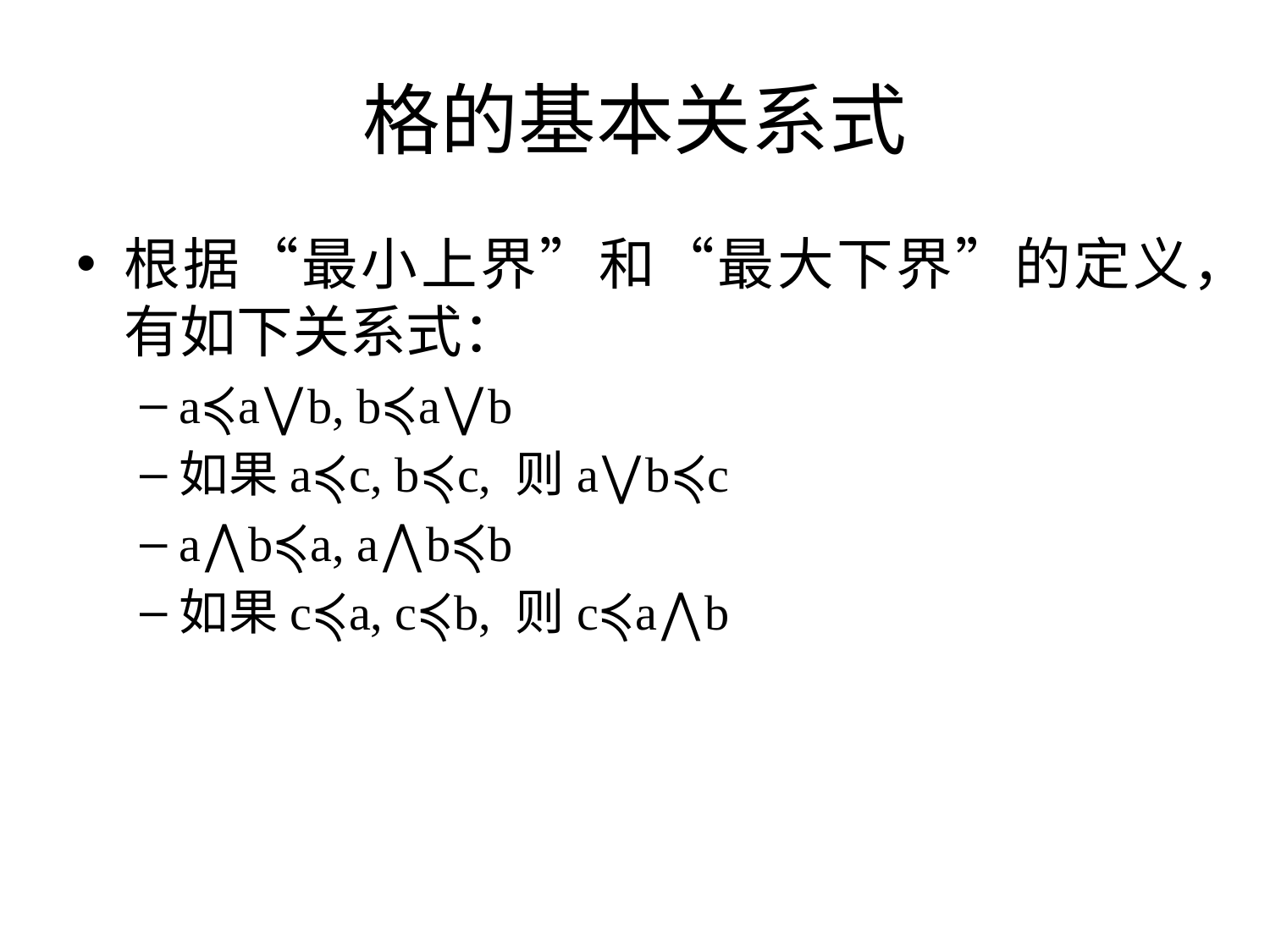

# 格的基本关系式
根据“最小上界”和“最大下界”的定义，有如下关系式：
a≼a⋁b, b≼a⋁b
如果a≼c, b≼c, 则a⋁b≼c
a⋀b≼a, a⋀b≼b
如果c≼a, c≼b, 则c≼a⋀b